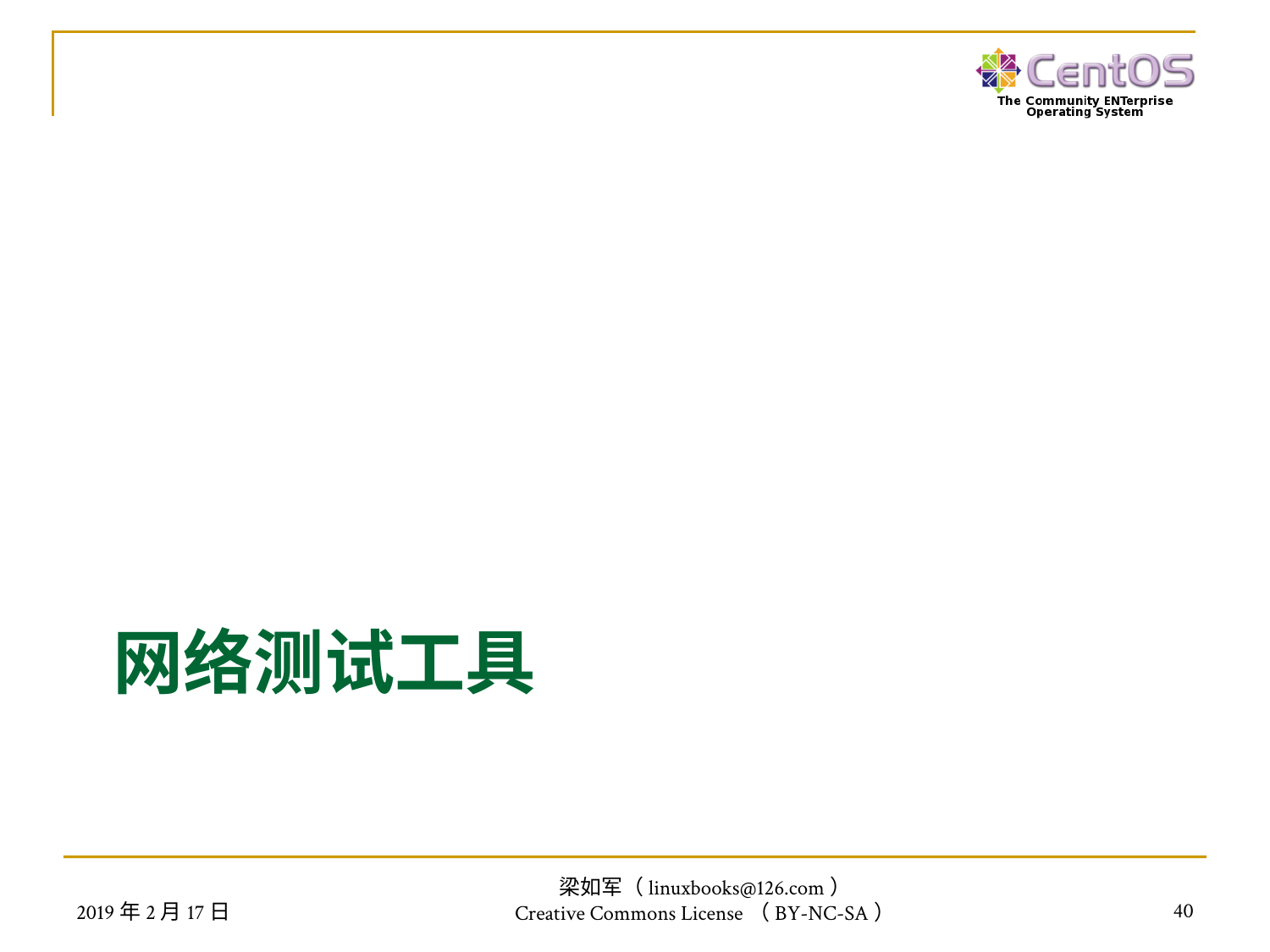

# 网络测试工具
2019年2月17日
40
梁如军（linuxbooks@126.com）
Creative Commons License（BY-NC-SA）